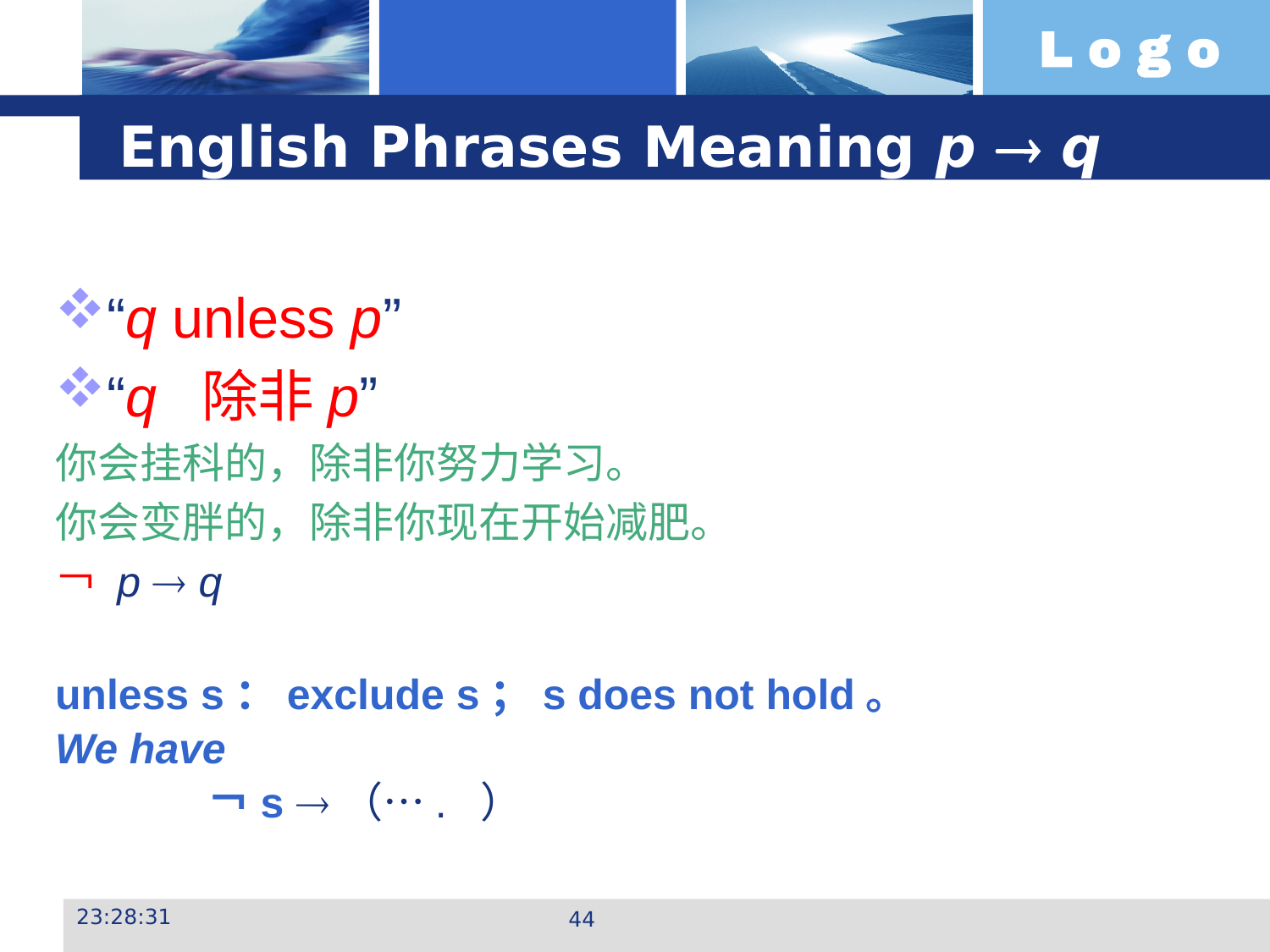

# English Phrases Meaning p → q
“q unless p”
“q  除非p”
你会挂科的，除非你努力学习。
你会变胖的，除非你现在开始减肥。
￢ p → q

unless s：exclude s；s does not hold。
We have
               ￢s →（….  ）

23:28:31
44